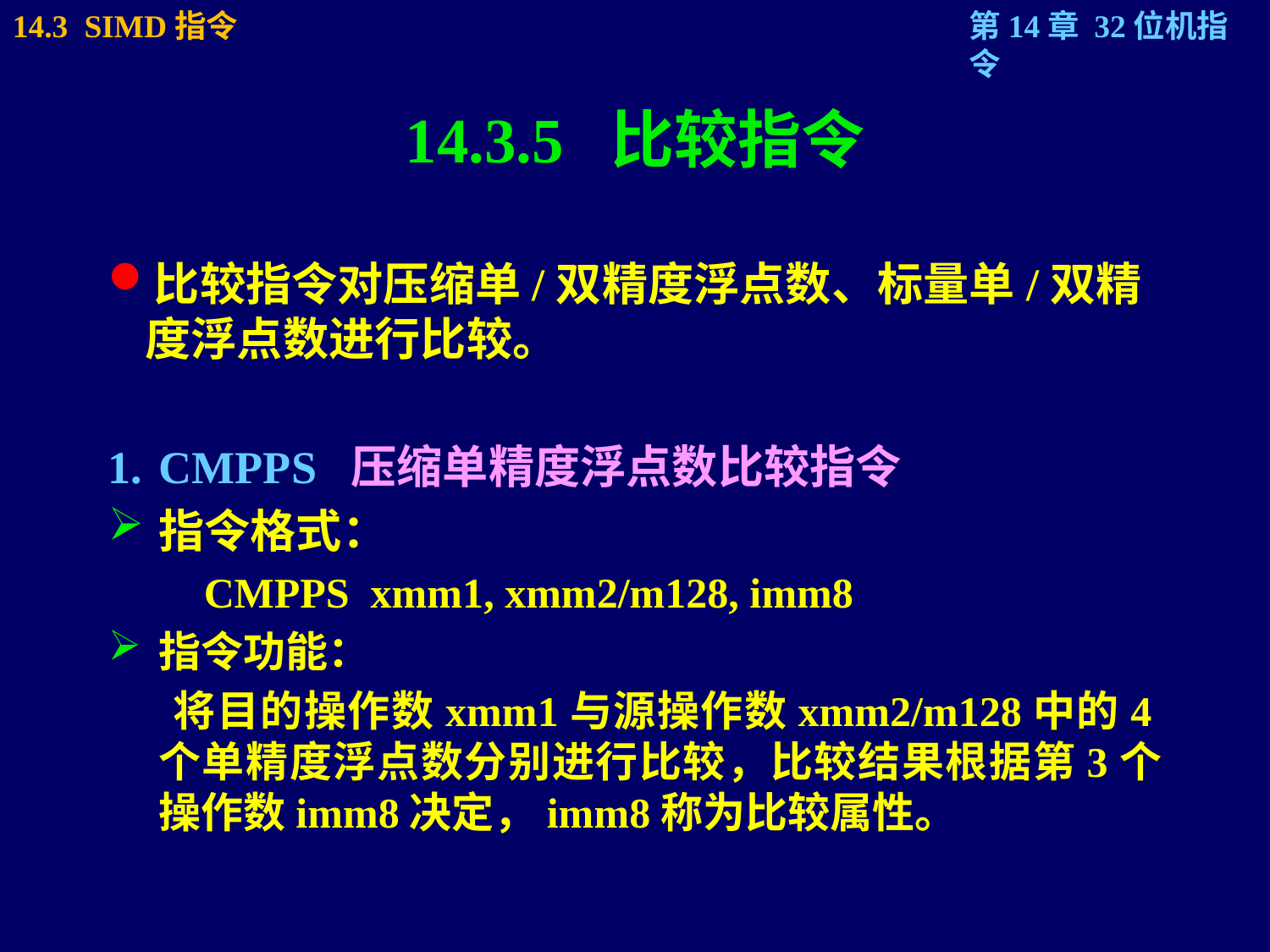

# 14.3.5  比较指令
比较指令对压缩单/双精度浮点数、标量单/双精度浮点数进行比较。

CMPPS  压缩单精度浮点数比较指令
指令格式：
	         CMPPS  xmm1, xmm2/m128, imm8
指令功能：
     将目的操作数xmm1与源操作数xmm2/m128中的4个单精度浮点数分别进行比较，比较结果根据第3个操作数imm8决定，imm8称为比较属性。